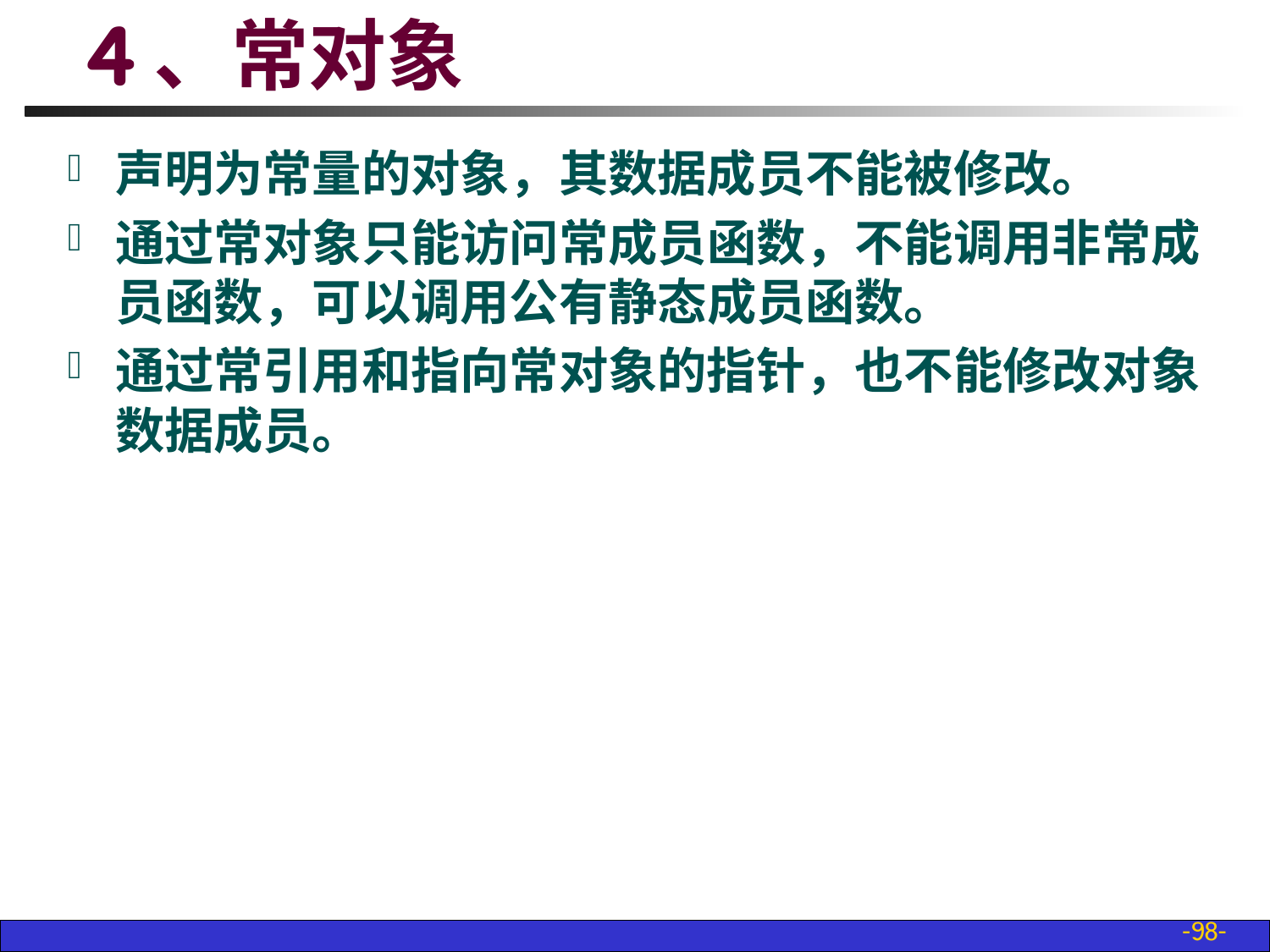

# 4、常对象
声明为常量的对象，其数据成员不能被修改。
通过常对象只能访问常成员函数，不能调用非常成员函数，可以调用公有静态成员函数。
通过常引用和指向常对象的指针，也不能修改对象数据成员。
-98-